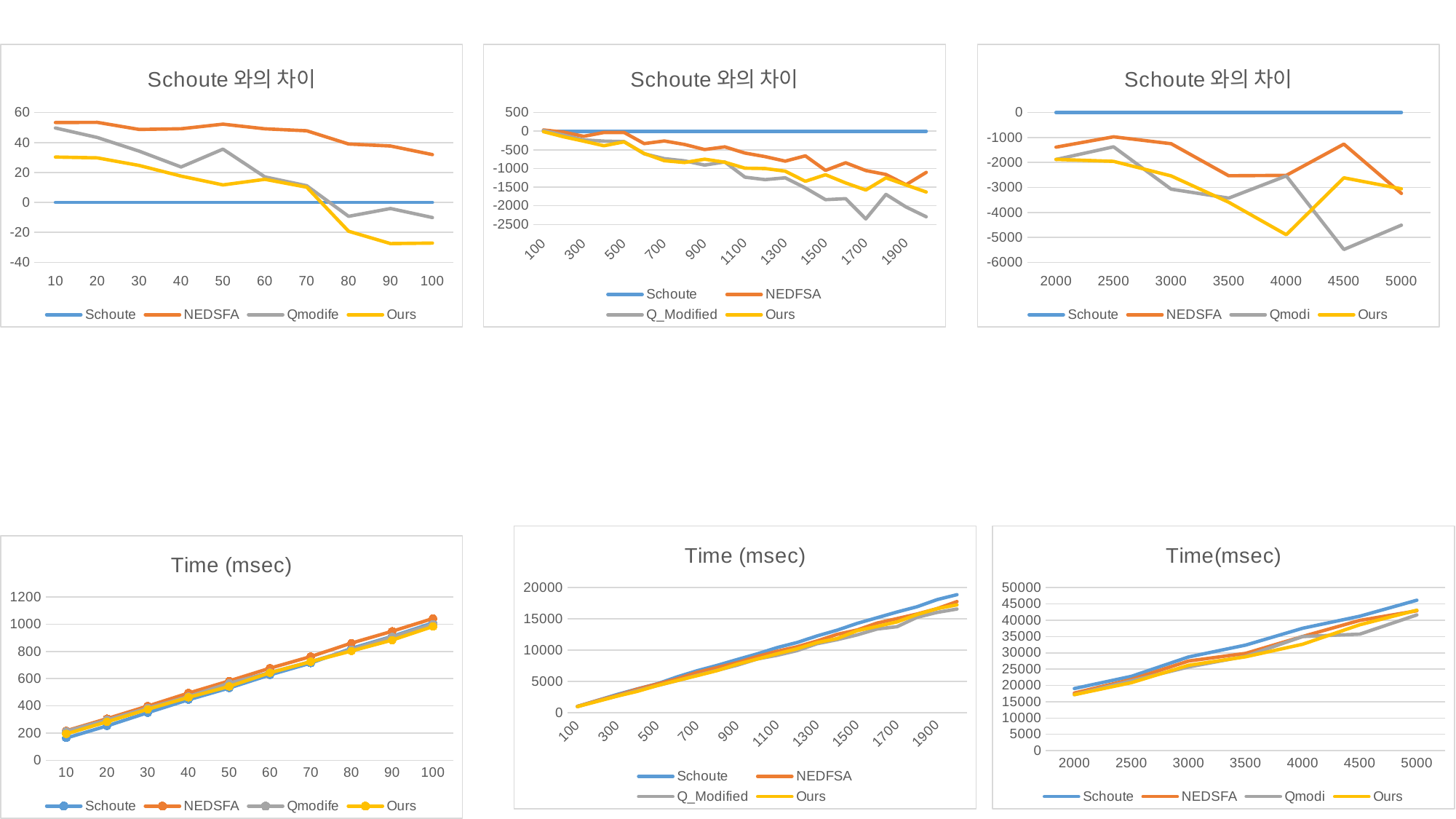

### Chart: Schoute와의 차이

| Category | Schoute | NEDSFA | Qmodife | Ours |
|---|---|---|---|---|
| 10 | 0.0 | 53.29644470000301 | 49.67362530000199 | 30.270498700000985 |
| 20 | 0.0 | 53.43761450000102 | 43.31931420000302 | 29.722695799999997 |
| 30 | 0.0 | 48.687459099999955 | 34.20434320000197 | 24.65253179999695 |
| 40 | 0.0 | 49.14442450000297 | 23.628572300000997 | 17.546570100000963 |
| 50 | 0.0 | 52.20012610000299 | 35.54606640000293 | 11.702362800001993 |
| 60 | 0.0 | 49.140589799996064 | 17.006438399996 | 15.42343049999306 |
| 70 | 0.0 | 47.810153100002026 | 11.125593000001004 | 10.156195799994975 |
| 80 | 0.0 | 38.95026580000399 | -9.266700799998034 | -19.23157780000406 |
| 90 | 0.0 | 37.65173399999594 | -4.076990100003059 | -27.484995400000003 |
| 100 | 0.0 | 31.905323700000054 | -10.094399099999919 | -27.14073399999893 |

### Chart: Schoute와의 차이

| Category | Schoute | NEDFSA | Q_Modified | Ours |
|---|---|---|---|---|
| 100 | 0.0 | 31.894594599996026 | 18.93786149998607 | -12.628500600001985 |
| 200 | 0.0 | -24.629765900000166 | -105.71772190000002 | -151.02959540000006 |
| 300 | 0.0 | -138.42574539999032 | -235.17846079999026 | -268.0540252999899 |
| 400 | 0.0 | -35.47990699998991 | -266.02585629998975 | -391.22820549999005 |
| 500 | 0.0 | -34.412620399990374 | -278.82183429994984 | -286.8285380999505 |
| 600 | 0.0 | -333.56062699997983 | -606.0479204999301 | -598.6123468999194 |
| 700 | 0.0 | -263.1085340999798 | -736.8853369999206 | -791.9790188999104 |
| 800 | 0.0 | -356.58000159996936 | -795.7004429999397 | -839.4012734998596 |
| 900 | 0.0 | -492.6961289000492 | -910.1627970000491 | -751.7895522999397 |
| 1000 | 0.0 | -421.5246298999191 | -824.6485528999092 | -831.5123955997988 |
| 1100 | 0.0 | -585.9657107999792 | -1233.5497293000099 | -992.93836369987 |
| 1200 | 0.0 | -682.1281669002001 | -1299.0879279001 | -1002.1449619999985 |
| 1300 | 0.0 | -802.7186579001009 | -1250.4646467002003 | -1072.1856851999 |
| 1400 | 0.0 | -662.488343700099 | -1521.9215475003002 | -1343.7856357001 |
| 1500 | 0.0 | -1050.7624761001007 | -1836.2900380004012 | -1166.7995275999 |
| 1600 | 0.0 | -846.5184288003002 | -1810.159453800601 | -1387.0958293002004 |
| 1700 | 0.0 | -1055.6124284004 | -2353.0348860005997 | -1577.670865100199 |
| 1800 | 0.0 | -1159.7891078003995 | -1694.7752695004 | -1251.9481197000005 |
| 1900 | 0.0 | -1434.5651280009006 | -2033.5029971010008 | -1442.9492511003991 |
| 2000 | 0.0 | -1105.2932553003993 | -2294.128701100901 | -1630.5680281003006 |

### Chart: Schoute와의 차이

| Category | Schoute | NEDSFA | Qmodi | Ours |
|---|---|---|---|---|
| 2000 | 0.0 | -1388.5650670006034 | -1880.8018590007014 | -1876.6745950004006 |
| 2500 | 0.0 | -973.1854010003008 | -1374.0306350007995 | -1954.7463150008007 |
| 3000 | 0.0 | -1251.1366420013983 | -3069.6068900024984 | -2540.4016920016 |
| 3500 | 0.0 | -2533.0080590019024 | -3428.307046002403 | -3591.5972040024026 |
| 4000 | 0.0 | -2516.6861890028013 | -2540.3645810026064 | -4893.462875004305 |
| 4500 | 0.0 | -1266.7664840013022 | -5485.233678004901 | -2614.9166860023033 |
| 5000 | 0.0 | -3239.655540003805 | -4509.568456005101 | -3055.6856710039065 |

### Chart: Time (msec)

| Category | Schoute | NEDFSA | Q_Modified | Ours |
|---|---|---|---|---|
| 100 | 986.184717000004 | 1018.0793116 | 1005.12257849999 | 973.556216400002 |
| 200 | 1962.13389859999 | 1937.50413269999 | 1856.41617669999 | 1811.10430319999 |
| 300 | 2929.21804679994 | 2790.79230139995 | 2694.03958599995 | 2661.16402149995 |
| 400 | 3801.06468149989 | 3765.5847744999 | 3535.0388251999 | 3409.8364759999 |
| 500 | 4629.2110392998 | 4594.79841889981 | 4350.38920499985 | 4342.38250119985 |
| 600 | 5741.89730659969 | 5408.33667959971 | 5135.84938609976 | 5143.28495969977 |
| 700 | 6719.95250919964 | 6456.84397509966 | 5983.06717219972 | 5927.97349029973 |
| 800 | 7574.67153359957 | 7218.0915319996 | 6778.97109059963 | 6735.27026009971 |
| 900 | 8507.47782519962 | 8014.78169629957 | 7597.31502819957 | 7755.68827289968 |
| 1000 | 9410.37217439954 | 8988.84754449962 | 8585.72362149963 | 8578.85977879974 |
| 1100 | 10416.1422438996 | 9830.17653309962 | 9182.59251459959 | 9423.20388019973 |
| 1200 | 11225.4780888998 | 10543.3499219996 | 9926.3901609997 | 10223.3331268998 |
| 1300 | 12284.1310798999 | 11481.4124219998 | 11033.6664331997 | 11211.9453947 |
| 1400 | 13193.3384426001 | 12530.8500989 | 11671.4168950998 | 11849.5528069 |
| 1500 | 14279.5330264003 | 13228.7705503002 | 12443.2429883999 | 13112.7334988004 |
| 1600 | 15185.0936874007 | 14338.5752586004 | 13374.9342336001 | 13797.9978581005 |
| 1700 | 16100.1504543009 | 15044.5380259005 | 13747.1155683003 | 14522.4795892007 |
| 1800 | 16940.1116467012 | 15780.3225389008 | 15245.3363772008 | 15688.1635270012 |
| 1900 | 18070.0505020019 | 16635.485374001 | 16036.5475049009 | 16627.1012509015 |
| 2000 | 18867.809768402 | 17762.5165131016 | 16573.6810673011 | 17237.2417403017 |

### Chart: Time(msec)

| Category | Schoute | NEDSFA | Qmodi | Ours |
|---|---|---|---|---|
| 2000 | 19049.0846450021 | 17660.5195780015 | 17168.2827860014 | 17172.4100500017 |
| 2500 | 22805.1527470041 | 21831.9673460038 | 21431.1221120033 | 20850.4064320033 |
| 3000 | 28734.8005300081 | 27483.6638880067 | 25665.1936400056 | 26194.3988380065 |
| 3500 | 32375.9763710108 | 29842.9683120089 | 28947.6693250084 | 28784.3791670084 |
| 4000 | 37528.9892480155 | 35012.3030590127 | 34988.6246670129 | 32635.5263730112 |
| 4500 | 41221.1167840182 | 39954.3503000169 | 35735.8831060133 | 38606.2000980159 |
| 5000 | 46126.8090880235 | 42887.1535480197 | 41617.2406320184 | 43071.1234170196 |

### Chart: Time (msec)

| Category | Schoute | NEDSFA | Qmodife | Ours |
|---|---|---|---|---|
| 10 | 163.164450099996 | 216.460894799999 | 212.838075399998 | 193.434948799997 |
| 20 | 252.399564099999 | 305.8371786 | 295.718878300002 | 282.122259899999 |
| 30 | 349.768095200001 | 398.455554300001 | 383.972438400003 | 374.420626999998 |
| 40 | 444.752259299999 | 493.896683800002 | 468.3808316 | 462.2988294 |
| 50 | 531.279991899996 | 583.480117999999 | 566.826058299999 | 542.982354699998 |
| 60 | 627.754689900003 | 676.895279699999 | 644.761128299999 | 643.178120399996 |
| 70 | 714.575929700002 | 762.386082800004 | 725.701522700003 | 724.732125499997 |
| 80 | 823.076320600004 | 862.026586400008 | 813.809619800006 | 803.8447428 |
| 90 | 911.211944500004 | 948.8636785 | 907.134954400001 | 883.726949100004 |
| 100 | 1010.7749233 | 1042.680247 | 1000.6805242 | 983.634189300001 |